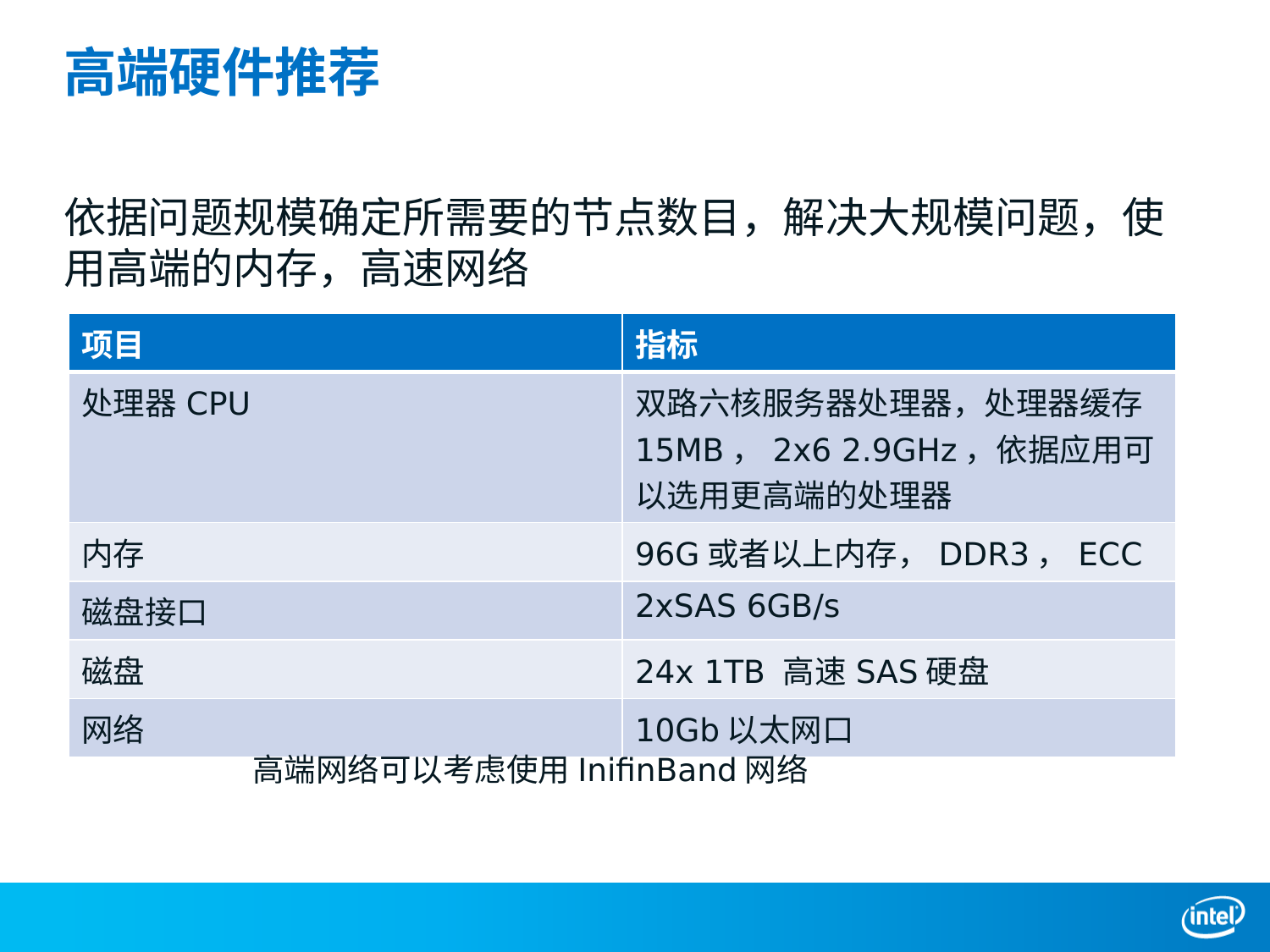

# 高端硬件推荐
依据问题规模确定所需要的节点数目，解决大规模问题，使用高端的内存，高速网络
| 项目 | 指标 |
| --- | --- |
| 处理器CPU | 双路六核服务器处理器，处理器缓存15MB，2x6 2.9GHz，依据应用可以选用更高端的处理器 |
| 内存 | 96G或者以上内存，DDR3，ECC |
| 磁盘接口 | 2xSAS 6GB/s |
| 磁盘 | 24x 1TB 高速SAS硬盘 |
| 网络 | 10Gb以太网口 |
高端网络可以考虑使用InifinBand网络